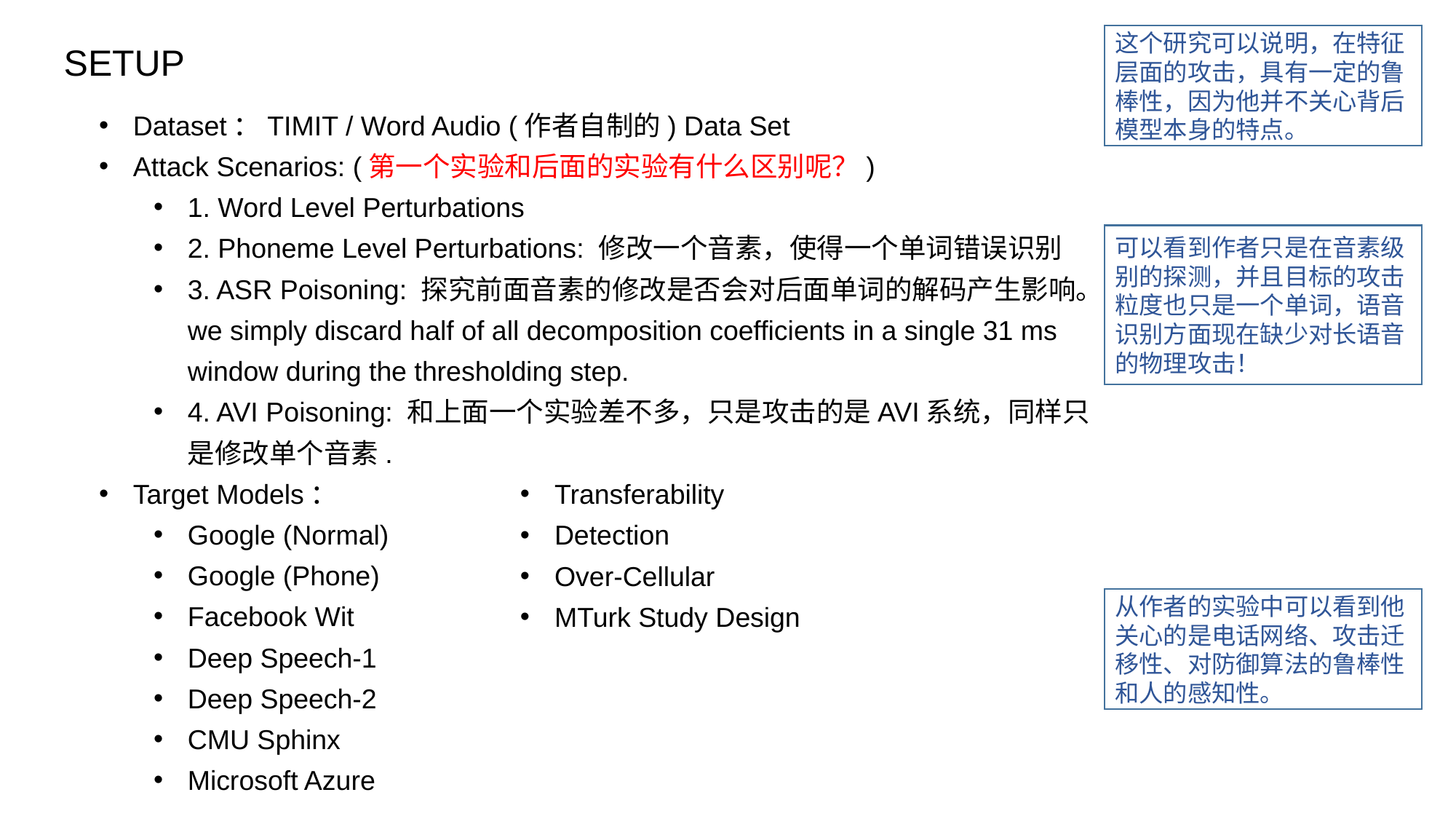

这个研究可以说明，在特征层面的攻击，具有一定的鲁棒性，因为他并不关心背后模型本身的特点。
SETUP
Dataset：TIMIT / Word Audio (作者自制的) Data Set
Attack Scenarios: (第一个实验和后面的实验有什么区别呢？)
1. Word Level Perturbations
2. Phoneme Level Perturbations: 修改一个音素，使得一个单词错误识别
3. ASR Poisoning: 探究前面音素的修改是否会对后面单词的解码产生影响。we simply discard half of all decomposition coefficients in a single 31 ms window during the thresholding step.
4. AVI Poisoning: 和上面一个实验差不多，只是攻击的是AVI系统，同样只是修改单个音素.
Target Models：
Google (Normal)
Google (Phone)
Facebook Wit
Deep Speech-1
Deep Speech-2
CMU Sphinx
Microsoft Azure
可以看到作者只是在音素级别的探测，并且目标的攻击粒度也只是一个单词，语音识别方面现在缺少对长语音的物理攻击！
Transferability
Detection
Over-Cellular
MTurk Study Design
从作者的实验中可以看到他关心的是电话网络、攻击迁移性、对防御算法的鲁棒性和人的感知性。